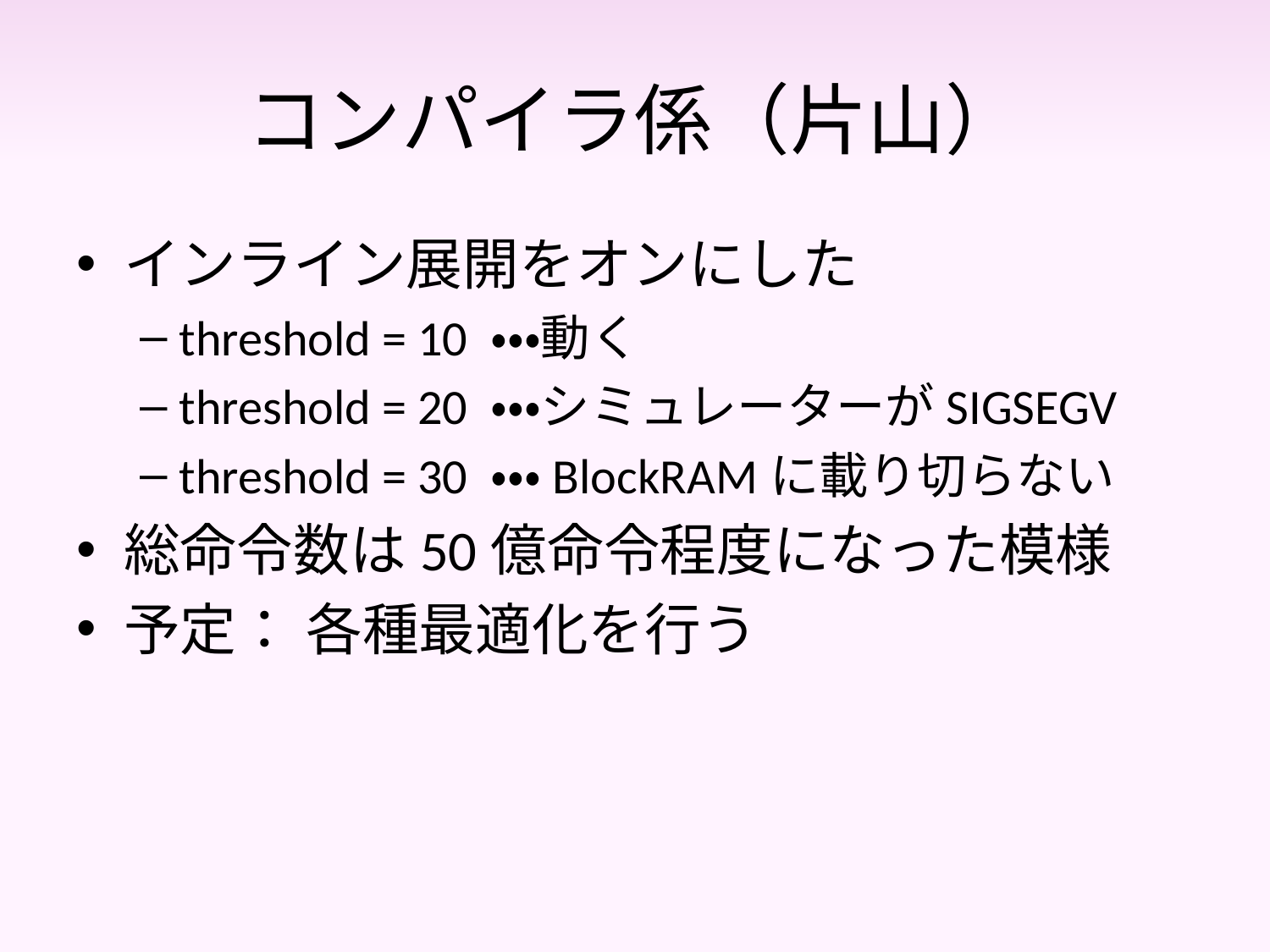

# コンパイラ係（片山）
インライン展開をオンにした
threshold = 10 ・・・動く
threshold = 20 ・・・シミュレーターがSIGSEGV
threshold = 30 ・・・BlockRAMに載り切らない
総命令数は50億命令程度になった模様
予定： 各種最適化を行う